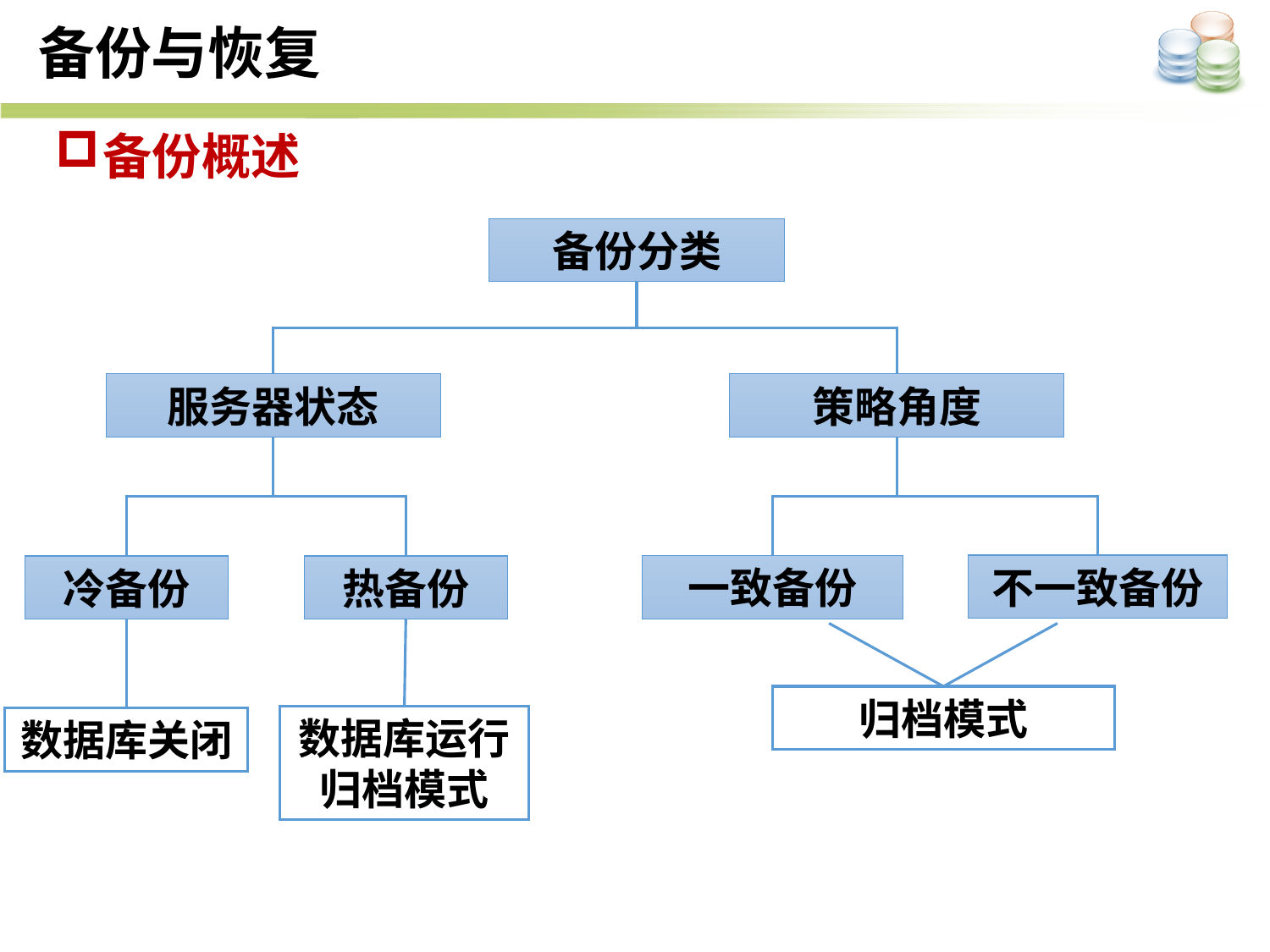

备份与恢复
备份概述
备份分类
服务器状态
策略角度
不一致备份
一致备份
热备份
冷备份
归档模式
数据库运行
归档模式
数据库关闭
42